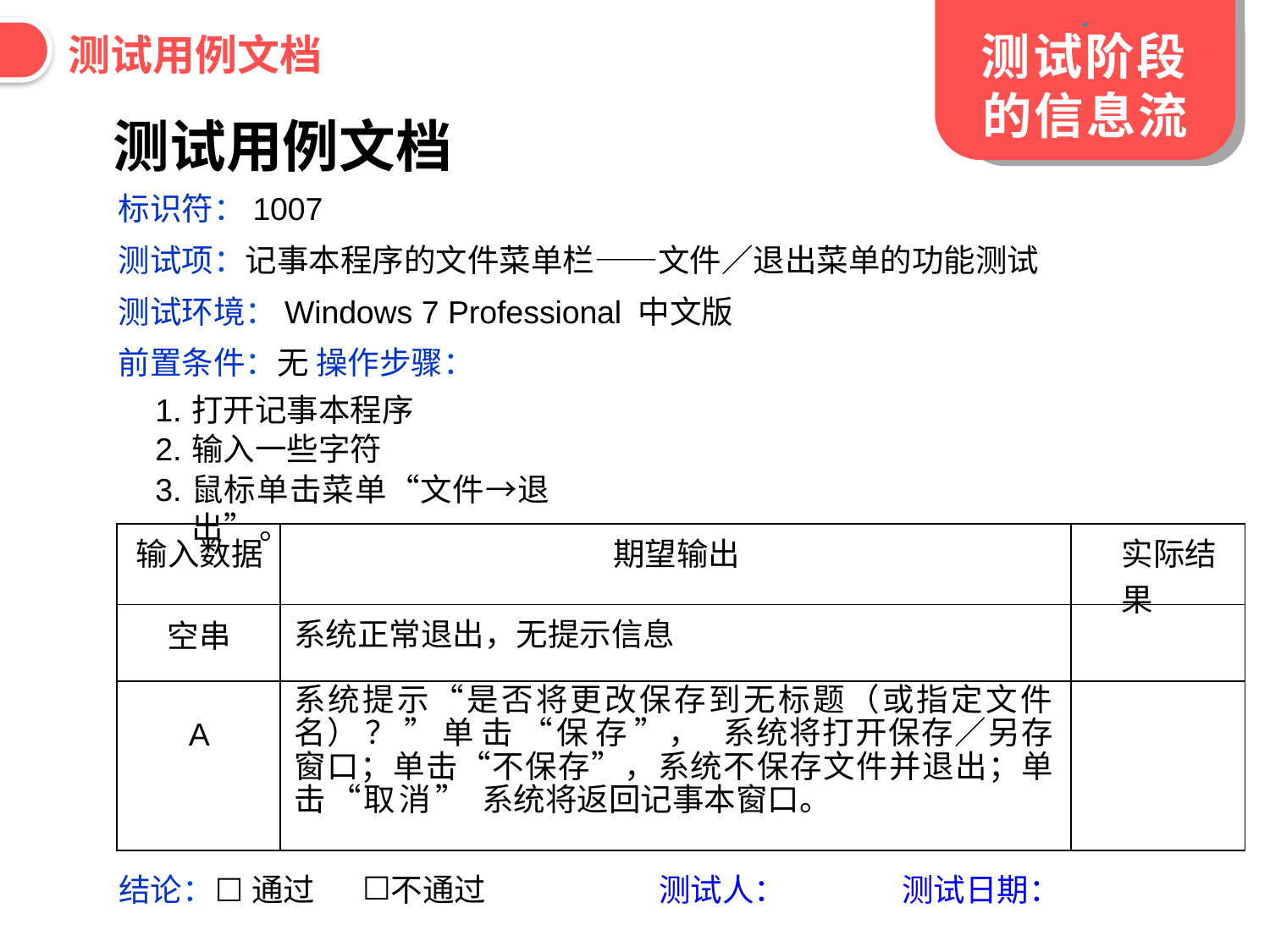

·

测试阶段的信息流

测试用例文档
测试用例文档
标识符：1007
测试项：记事本程序的文件菜单栏——文件／退出菜单的功能测试 测试环境：Windows 7 Professional 中文版
前置条件：无 操作步骤：
打开记事本程序
输入一些字符
鼠标单击菜单“文件→退出”。
| 输入数据 | 期望输出 | 实际结果 |
| --- | --- | --- |
| 空串 | 系统正常退出，无提示信息 |  |
| A | 系统提示“是否将更改保存到无标题（或指定文件名）？”单击“保存”， 系统将打开保存／另存窗口；单击“不保存”，系统不保存文件并退出；单 击“取消”系统将返回记事本窗口。 |  |
结论：☐ 通过
不通过
测试人：
测试日期：